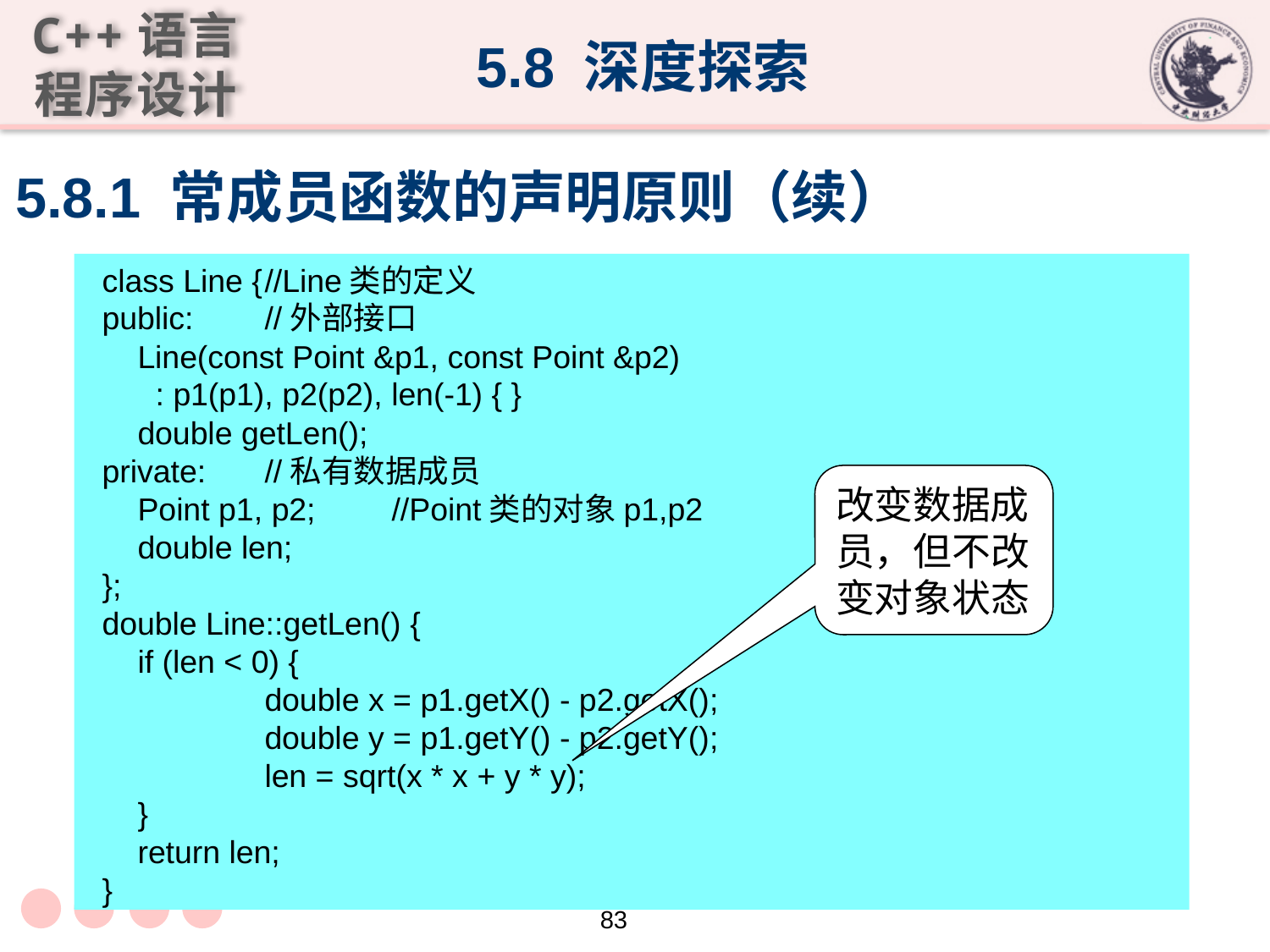

5.8 深度探索
# 5.8.1 常成员函数的声明原则（续）
class Line {	//Line类的定义
public:	//外部接口
	Line(const Point &p1, const Point &p2)
      : p1(p1), p2(p2), len(-1) { }
	double getLen();
private:	//私有数据成员
	Point p1, p2;	//Point类的对象p1,p2
	double len;
};
double Line::getLen() {
	if (len < 0) {
		double x = p1.getX() - p2.getX();
		double y = p1.getY() - p2.getY();
		len = sqrt(x * x + y * y);
	}
	return len;
}
改变数据成员，但不改变对象状态
83